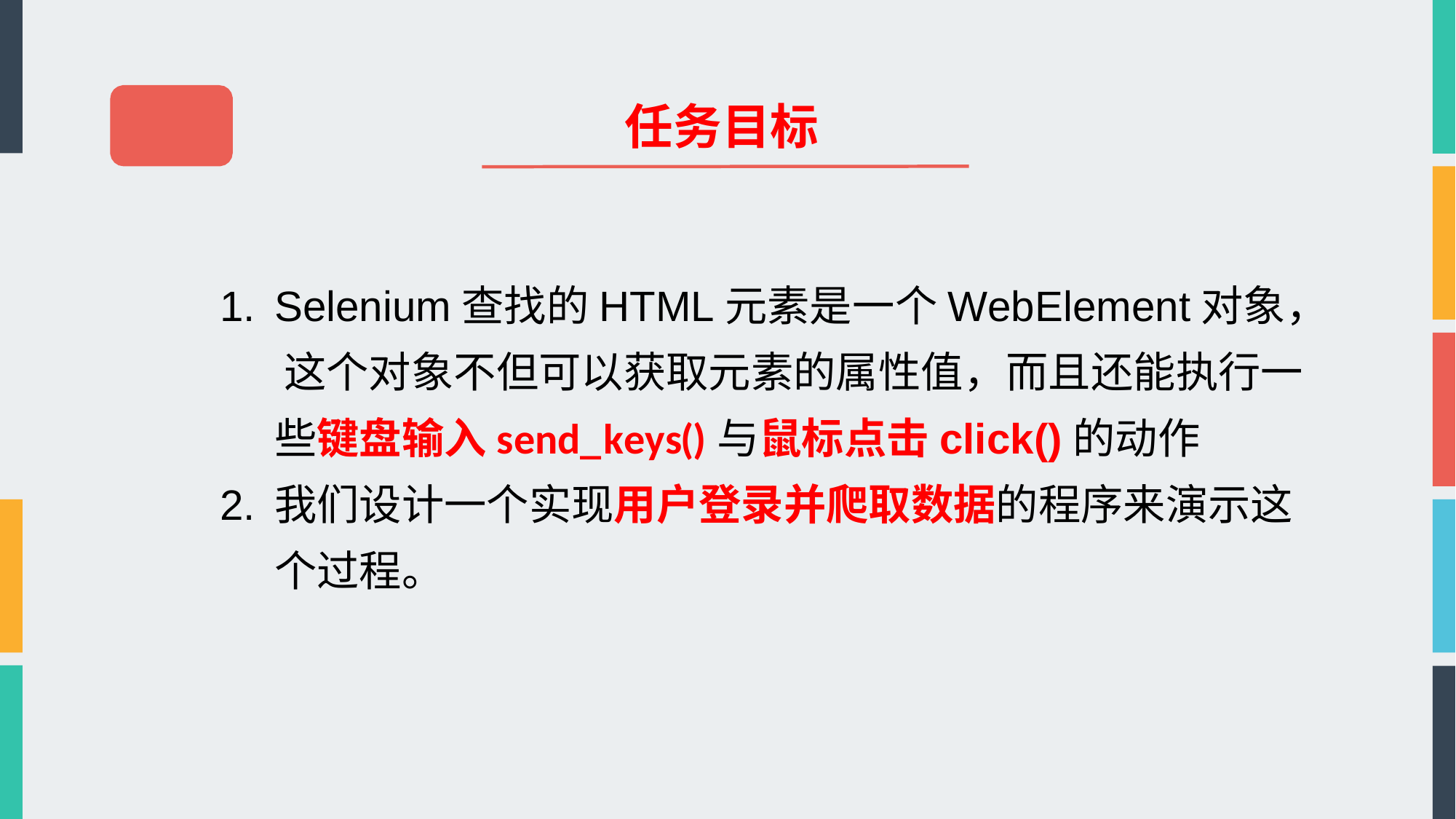

任务目标

1.	Selenium查找的HTML元素是一个WebElement对象， 这个对象不但可以获取元素的属性值，而且还能执行一 些键盘输入send_keys()与鼠标点击click()的动作
2.	我们设计一个实现用户登录并爬取数据的程序来演示这 个过程。